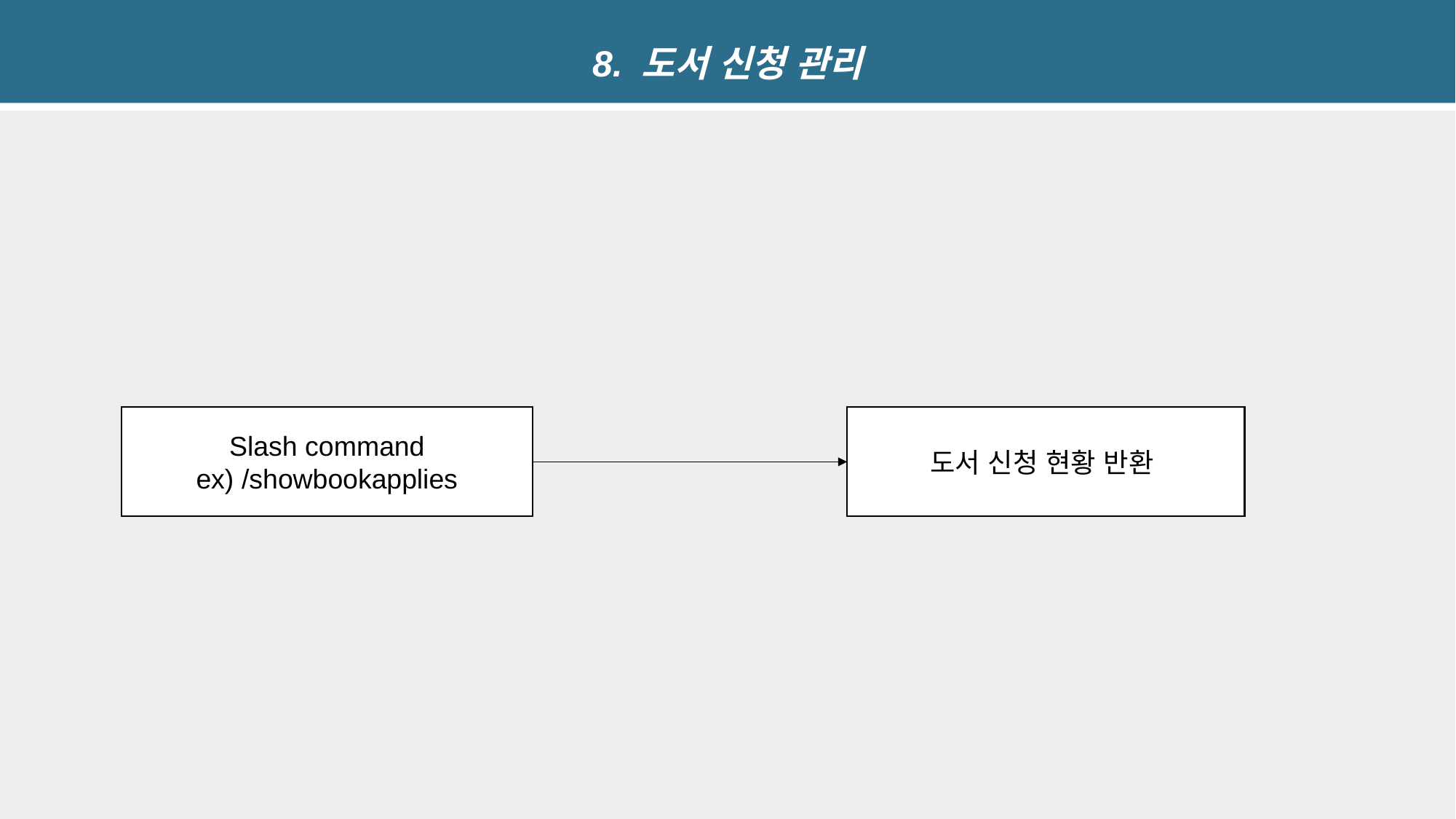

8. 도서 신청 관리
Slash command
ex) /showbookapplies
도서 신청 현황 반환